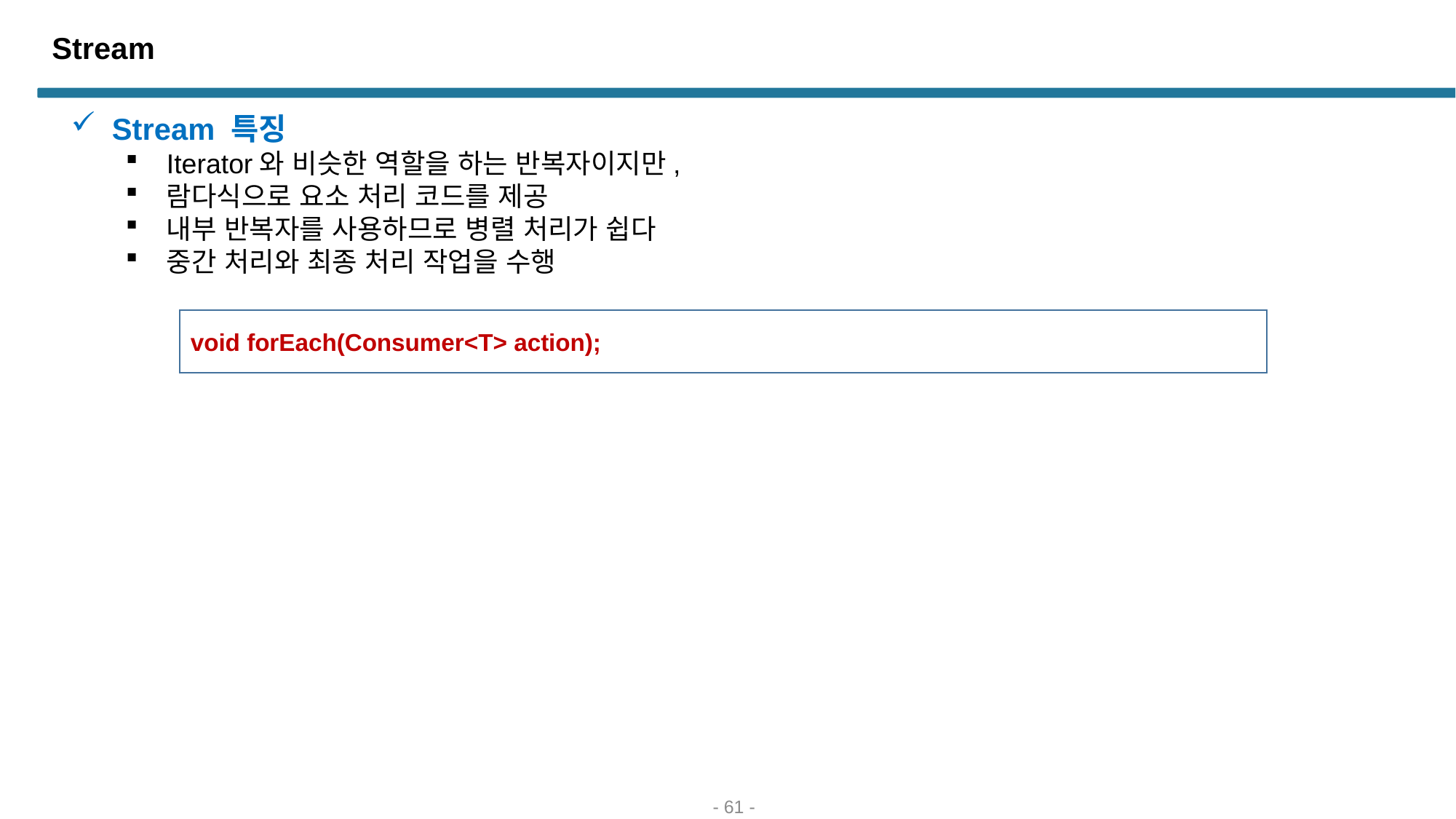

# Stream
Stream 특징
Iterator와 비슷한 역할을 하는 반복자이지만,
람다식으로 요소 처리 코드를 제공
내부 반복자를 사용하므로 병렬 처리가 쉽다
중간 처리와 최종 처리 작업을 수행
void forEach(Consumer<T> action);
- 61 -